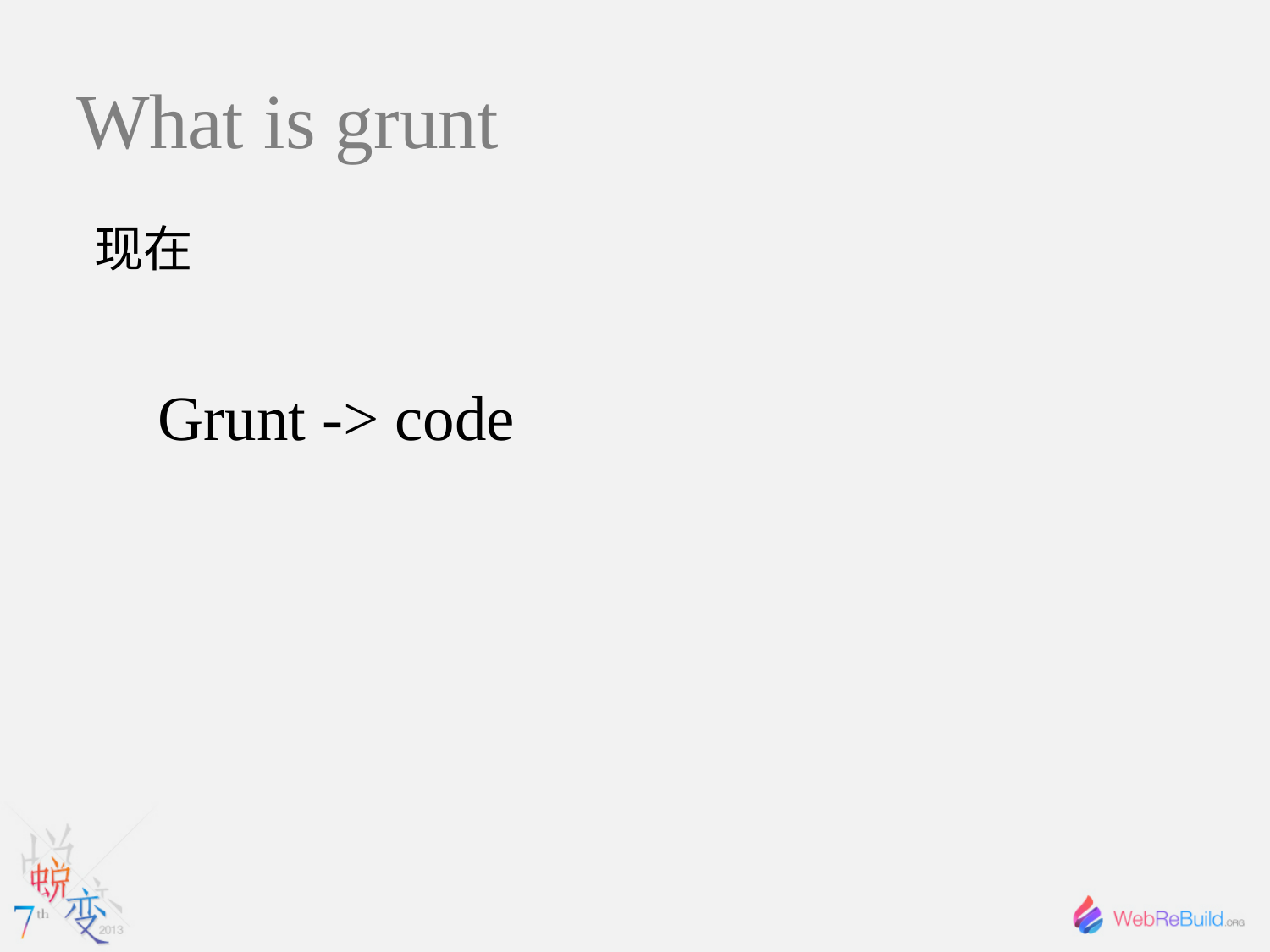

# What is grunt
现在

Grunt -> code